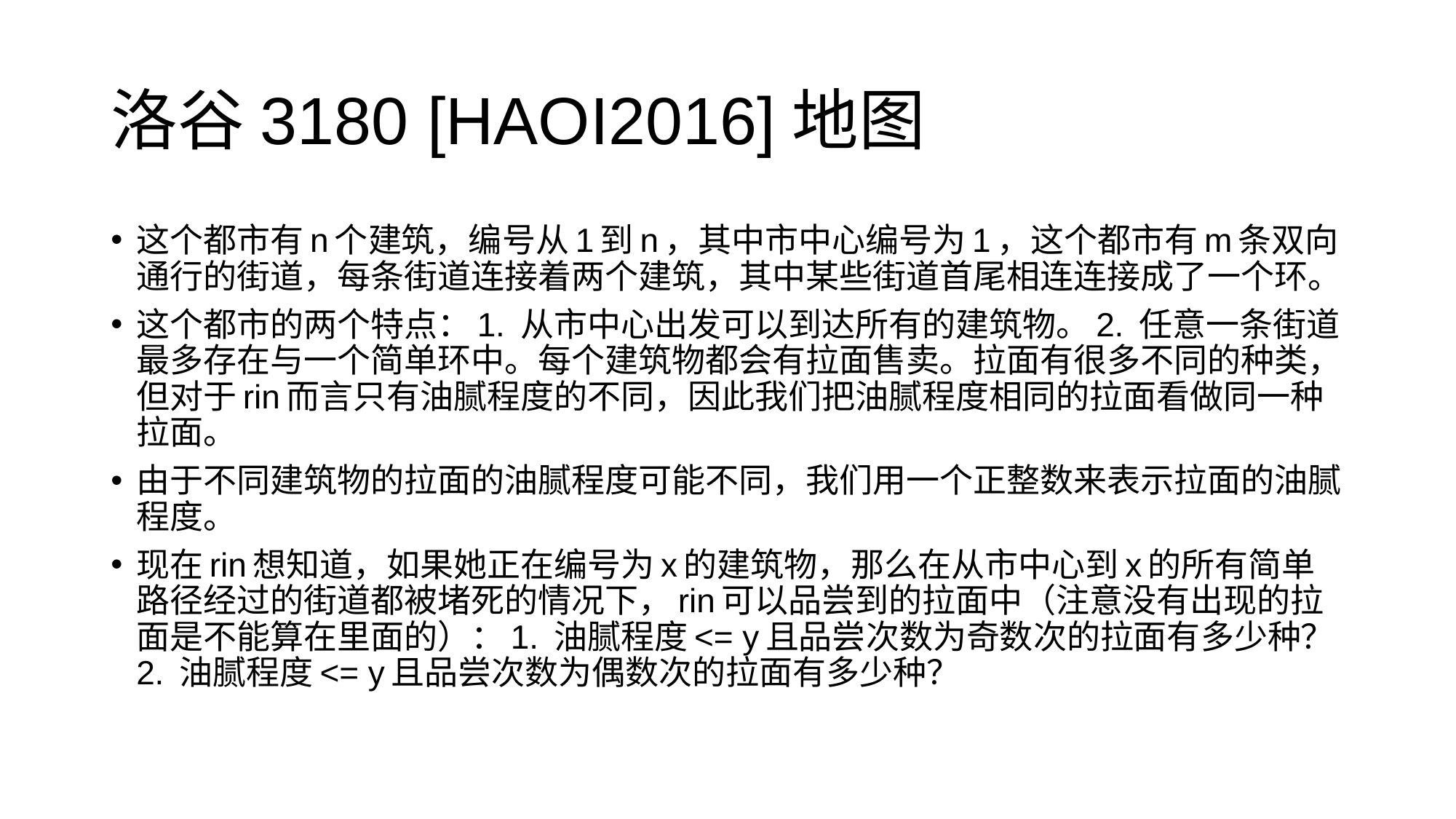

# 洛谷3180 [HAOI2016]地图
这个都市有n个建筑，编号从1到n，其中市中心编号为1，这个都市有m条双向通行的街道，每条街道连接着两个建筑，其中某些街道首尾相连连接成了一个环。
这个都市的两个特点：1. 从市中心出发可以到达所有的建筑物。2. 任意一条街道最多存在与一个简单环中。每个建筑物都会有拉面售卖。拉面有很多不同的种类，但对于rin而言只有油腻程度的不同，因此我们把油腻程度相同的拉面看做同一种拉面。
由于不同建筑物的拉面的油腻程度可能不同，我们用一个正整数来表示拉面的油腻程度。
现在rin想知道，如果她正在编号为x的建筑物，那么在从市中心到x的所有简单路径经过的街道都被堵死的情况下，rin可以品尝到的拉面中（注意没有出现的拉面是不能算在里面的）：1. 油腻程度<= y且品尝次数为奇数次的拉面有多少种？2. 油腻程度<= y且品尝次数为偶数次的拉面有多少种？